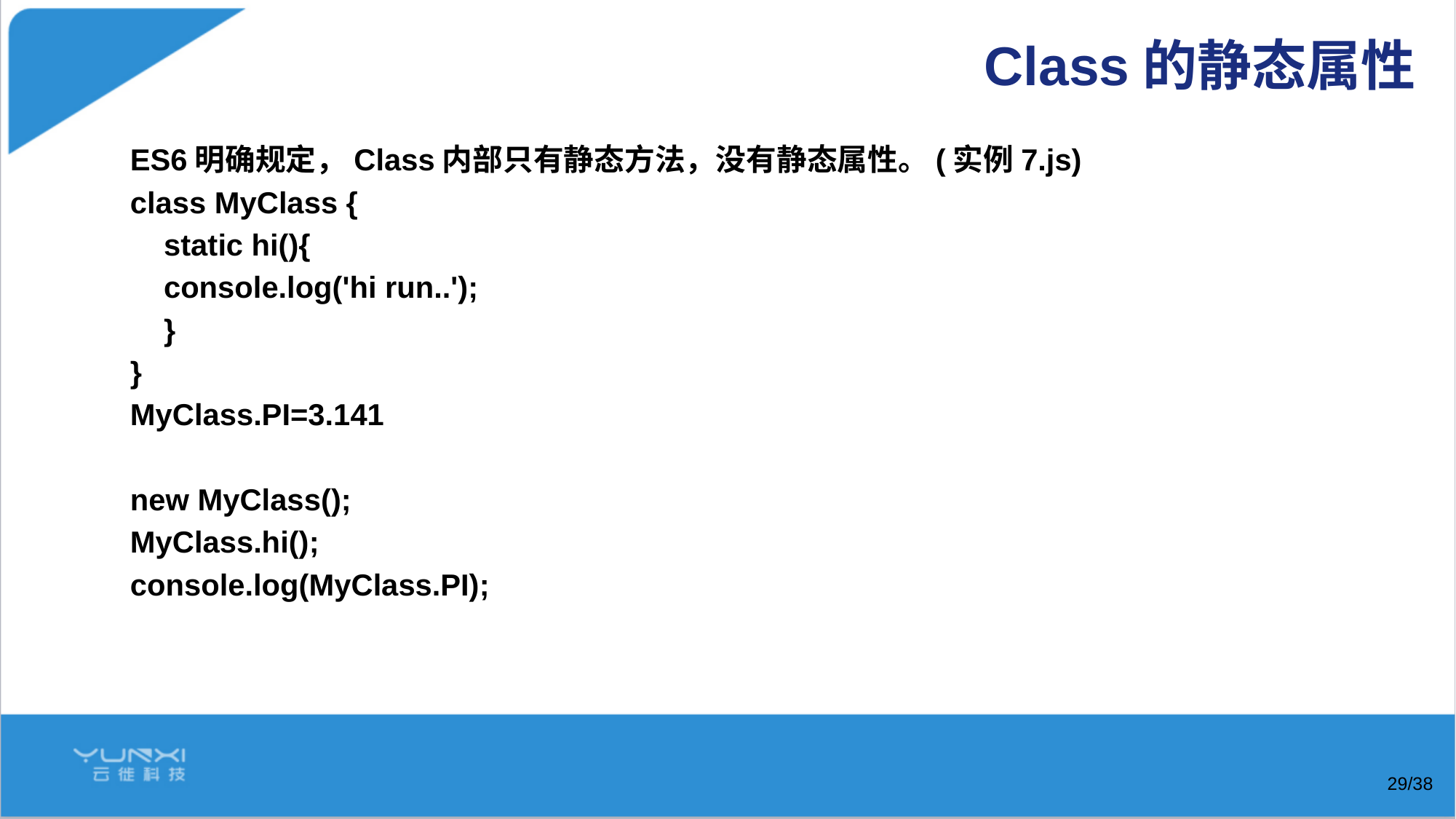

# Class的静态属性
ES6明确规定，Class内部只有静态方法，没有静态属性。(实例7.js)
class MyClass {
    static hi(){
    console.log('hi run..');
    }
}
MyClass.PI=3.141

new MyClass();
MyClass.hi();
console.log(MyClass.PI);

29/38